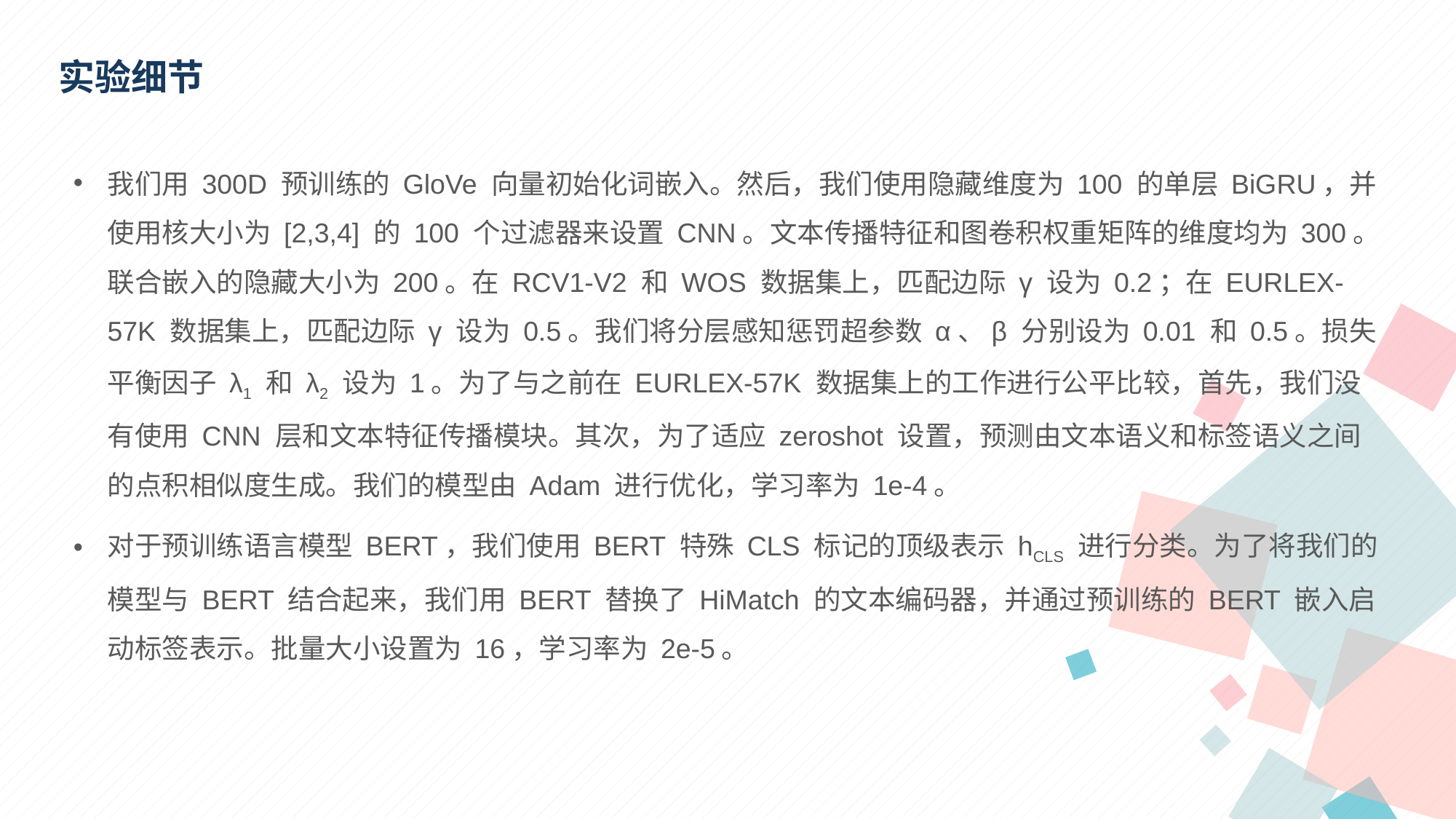

实验细节
我们用 300D 预训练的 GloVe 向量初始化词嵌入。然后，我们使用隐藏维度为 100 的单层 BiGRU，并使用核大小为 [2,3,4] 的 100 个过滤器来设置 CNN。文本传播特征和图卷积权重矩阵的维度均为 300。联合嵌入的隐藏大小为 200。在 RCV1-V2 和 WOS 数据集上，匹配边际 γ 设为 0.2；在 EURLEX-57K 数据集上，匹配边际 γ 设为 0.5。我们将分层感知惩罚超参数 α、β 分别设为 0.01 和 0.5。损失平衡因子 λ1 和 λ2 设为 1。为了与之前在 EURLEX-57K 数据集上的工作进行公平比较，首先，我们没有使用 CNN 层和文本特征传播模块。其次，为了适应 zeroshot 设置，预测由文本语义和标签语义之间的点积相似度生成。我们的模型由 Adam 进行优化，学习率为 1e-4。
对于预训练语言模型 BERT，我们使用 BERT 特殊 CLS 标记的顶级表示 hCLS 进行分类。为了将我们的模型与 BERT 结合起来，我们用 BERT 替换了 HiMatch 的文本编码器，并通过预训练的 BERT 嵌入启动标签表示。批量大小设置为 16，学习率为 2e-5。